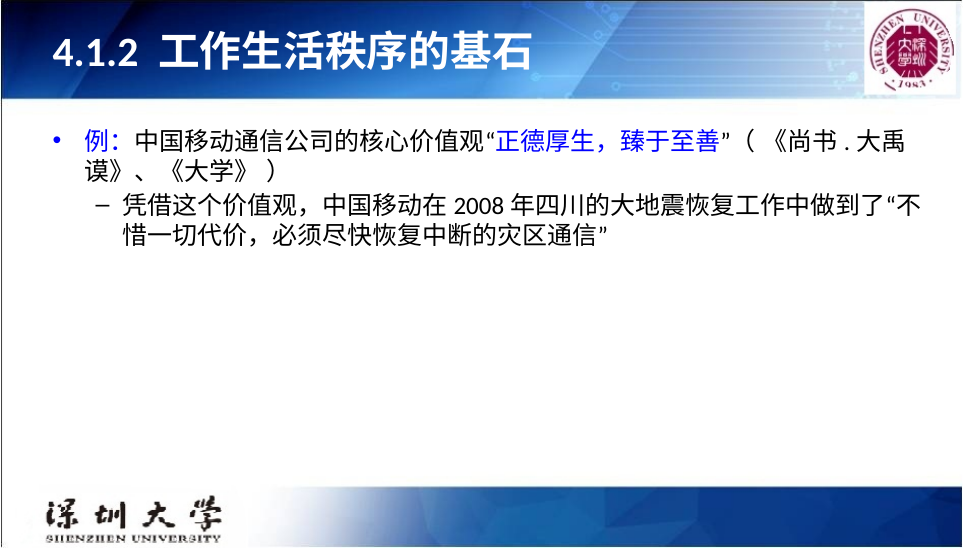

# 4.1.2 工作生活秩序的基石
例：中国移动通信公司的核心价值观“正德厚生，臻于至善”（ 《尚书.大禹谟》、《大学》 ）
凭借这个价值观，中国移动在2008年四川的大地震恢复工作中做到了“不惜一切代价，必须尽快恢复中断的灾区通信”
133